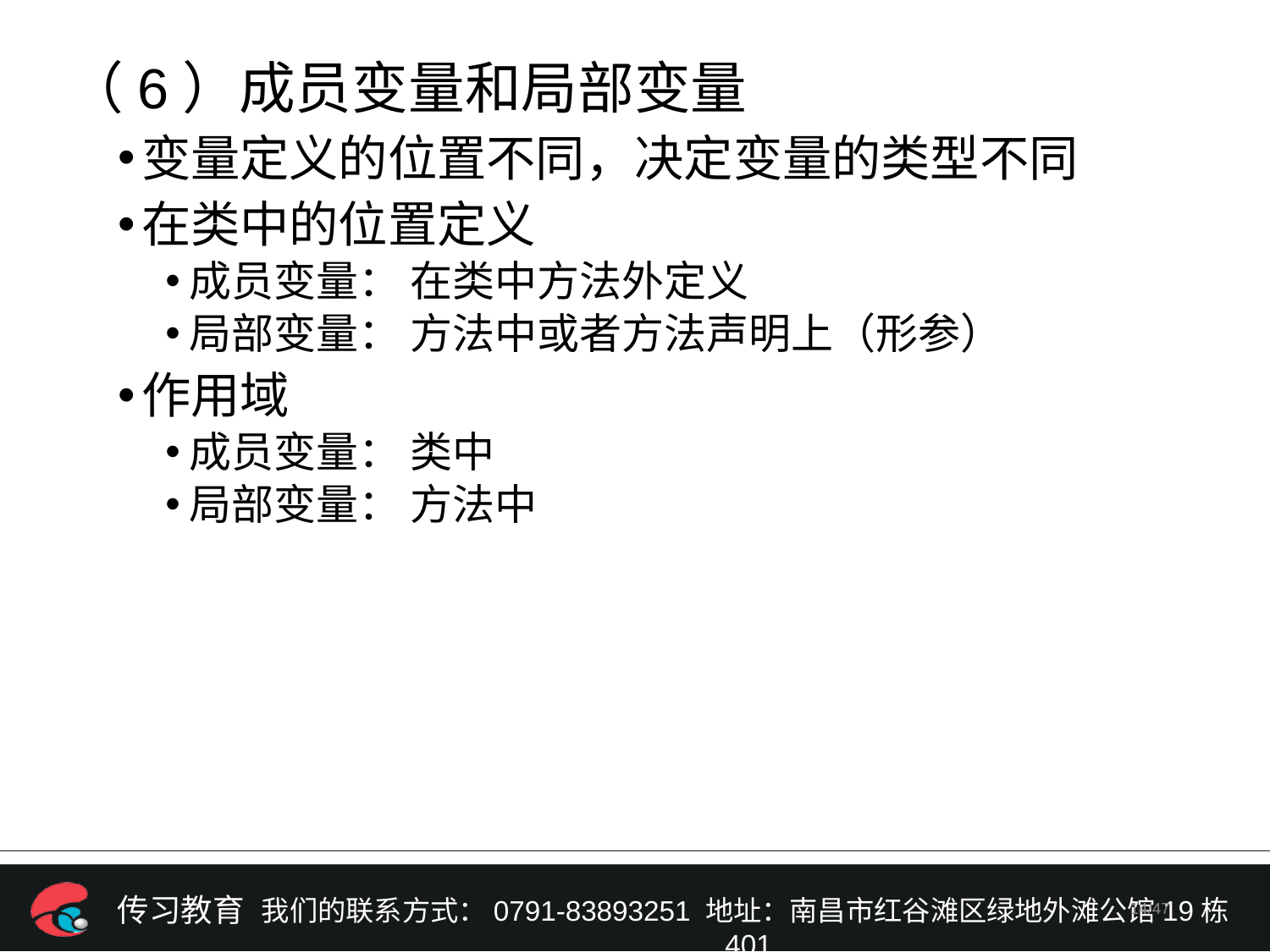

（6）成员变量和局部变量
变量定义的位置不同，决定变量的类型不同
在类中的位置定义
成员变量： 在类中方法外定义
局部变量： 方法中或者方法声明上（形参）
作用域
成员变量： 类中
局部变量： 方法中
14/47